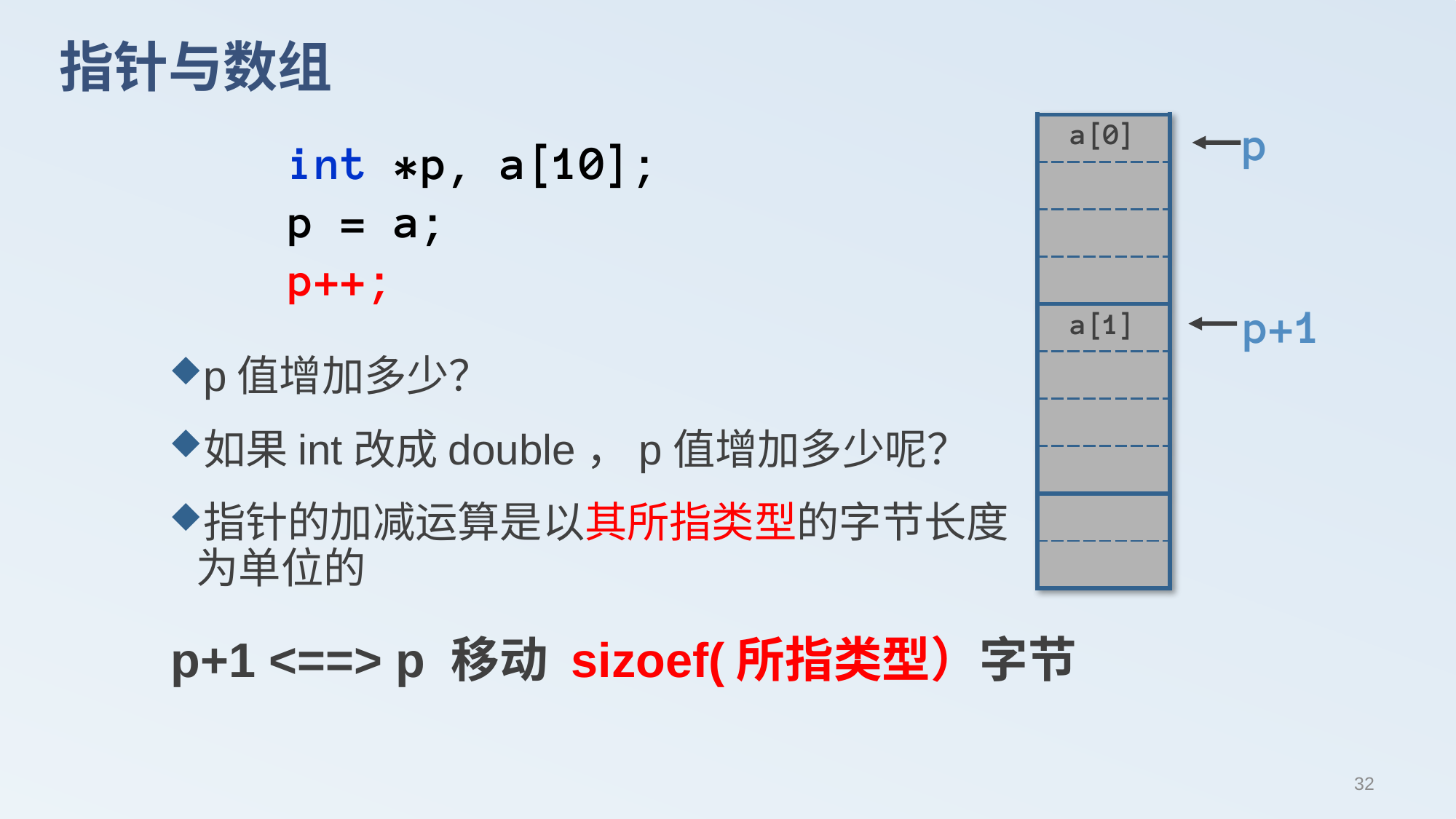

# 指针与数组
p

| a[0] |
| --- |
|  |
|  |
|  |
| a[1] |
|  |
|  |
|  |
|  |
|  |
  int *p, a[10];
  p = a;
  p++;
p+1

p值增加多少？
如果int改成double，p值增加多少呢？
指针的加减运算是以其所指类型的字节长度为单位的
p+1 <==> p 移动 sizoef(所指类型）字节